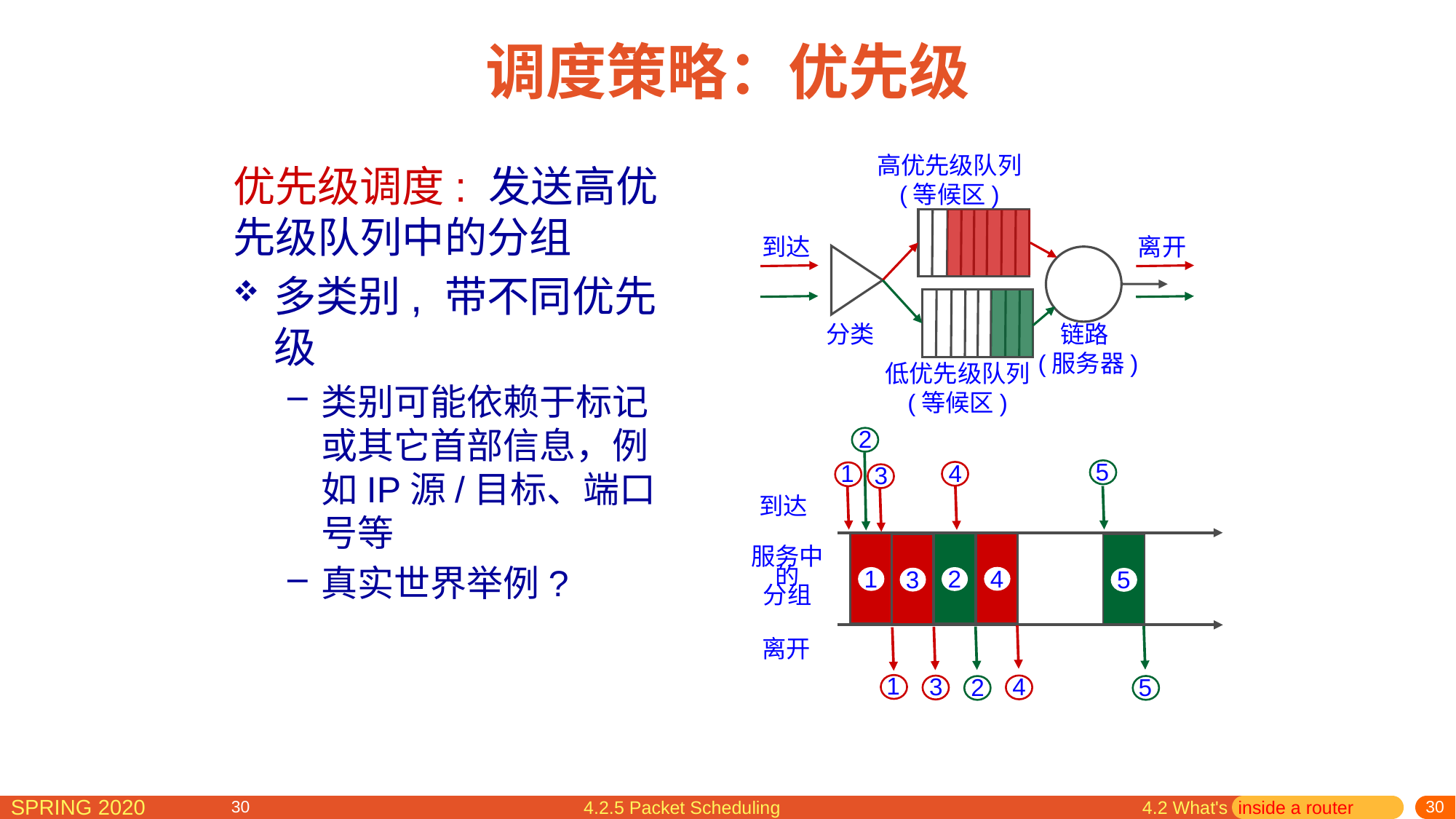

# 调度策略：优先级
高优先级队列
(等候区)

到达
离开
分类
链路
 (服务器)
低优先级队列
(等候区)
优先级调度: 发送高优先级队列中的分组
多类别, 带不同优先级
类别可能依赖于标记或其它首部信息，例如IP源/目标、端口号等
真实世界举例?
2

5

4

1

3

到达

4

2

1

3

5

服务中
的
分组
4

5

2

3

1

离开
4.2.5 Packet Scheduling
4.2 What's  inside a router